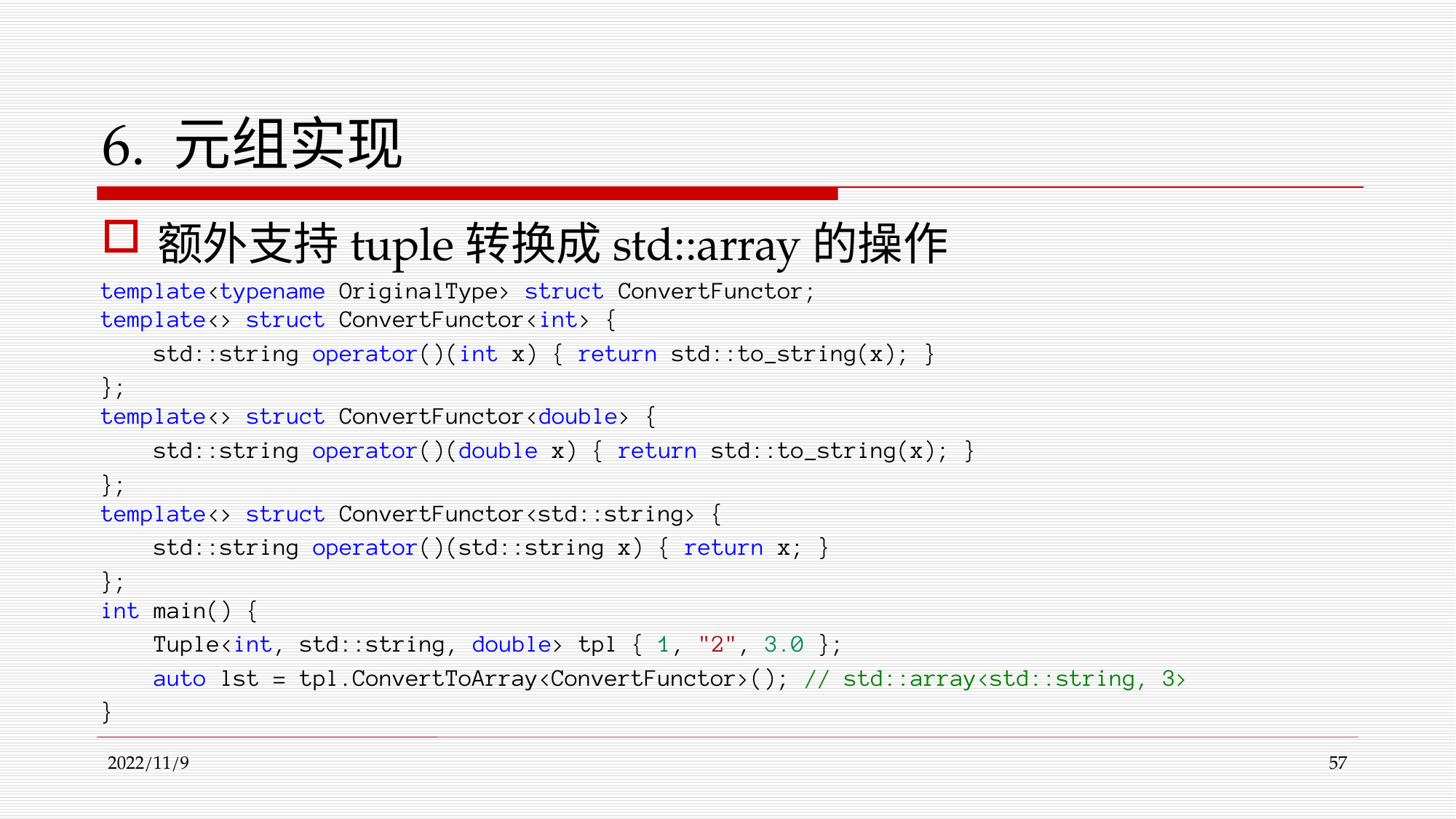

# 6. 元组实现
额外支持tuple转换成std::array的操作
template<typename OriginalType> struct ConvertFunctor;
template<> struct ConvertFunctor<int> {
    std::string operator()(int x) { return std::to_string(x); }
};
template<> struct ConvertFunctor<double> {
    std::string operator()(double x) { return std::to_string(x); }
};
template<> struct ConvertFunctor<std::string> {
    std::string operator()(std::string x) { return x; }
};
int main() {
    Tuple<int, std::string, double> tpl { 1, "2", 3.0 };
    auto lst = tpl.ConvertToArray<ConvertFunctor>(); // std::array<std::string, 3>
}

2022/11/9
57